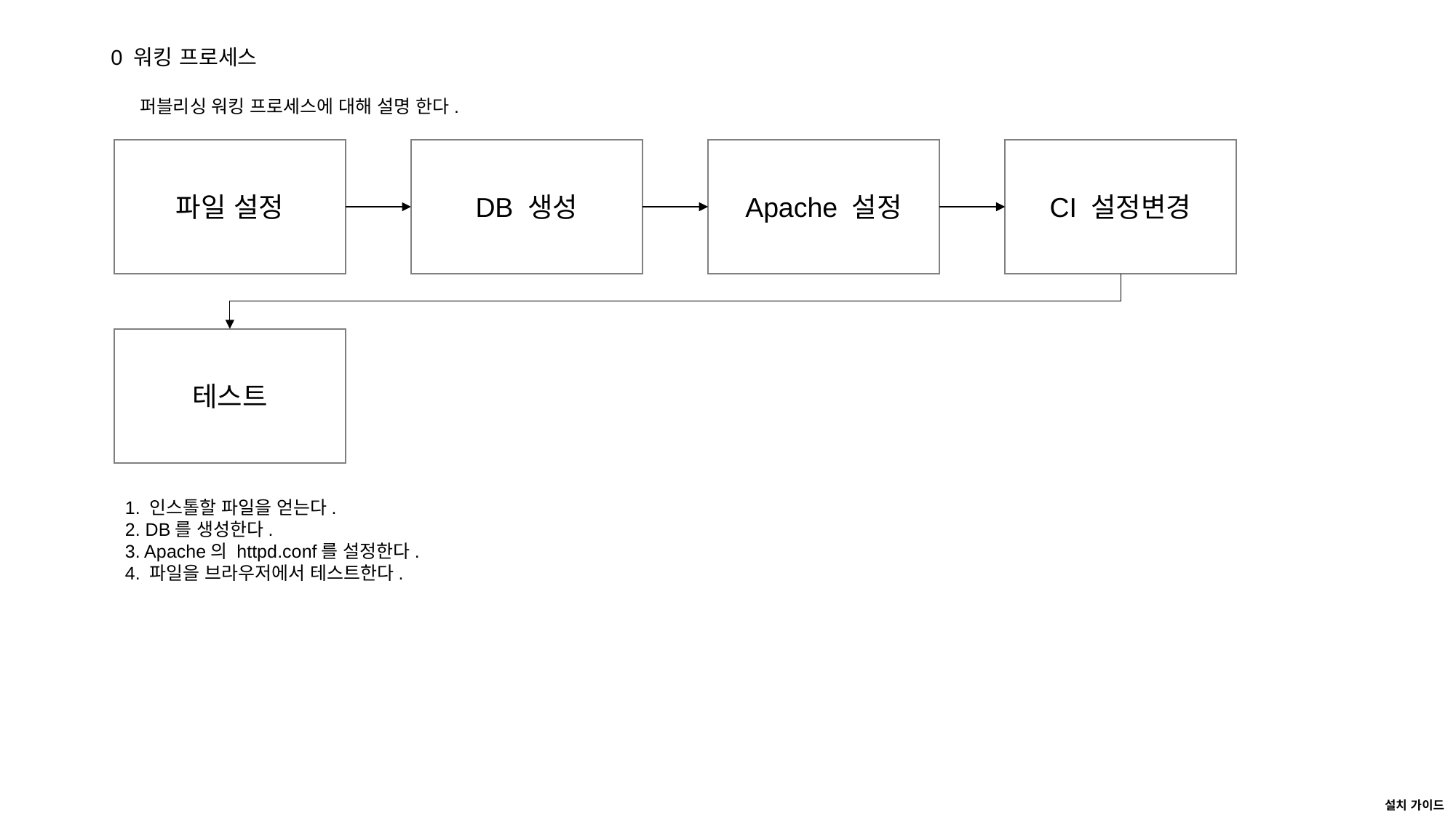

# 0 워킹 프로세스
퍼블리싱 워킹 프로세스에 대해 설명 한다.
DB 생성
Apache 설정
CI 설정변경
파일 설정
테스트
1. 인스톨할 파일을 얻는다.
2. DB를 생성한다.
3. Apache의 httpd.conf를 설정한다.
4. 파일을 브라우저에서 테스트한다.